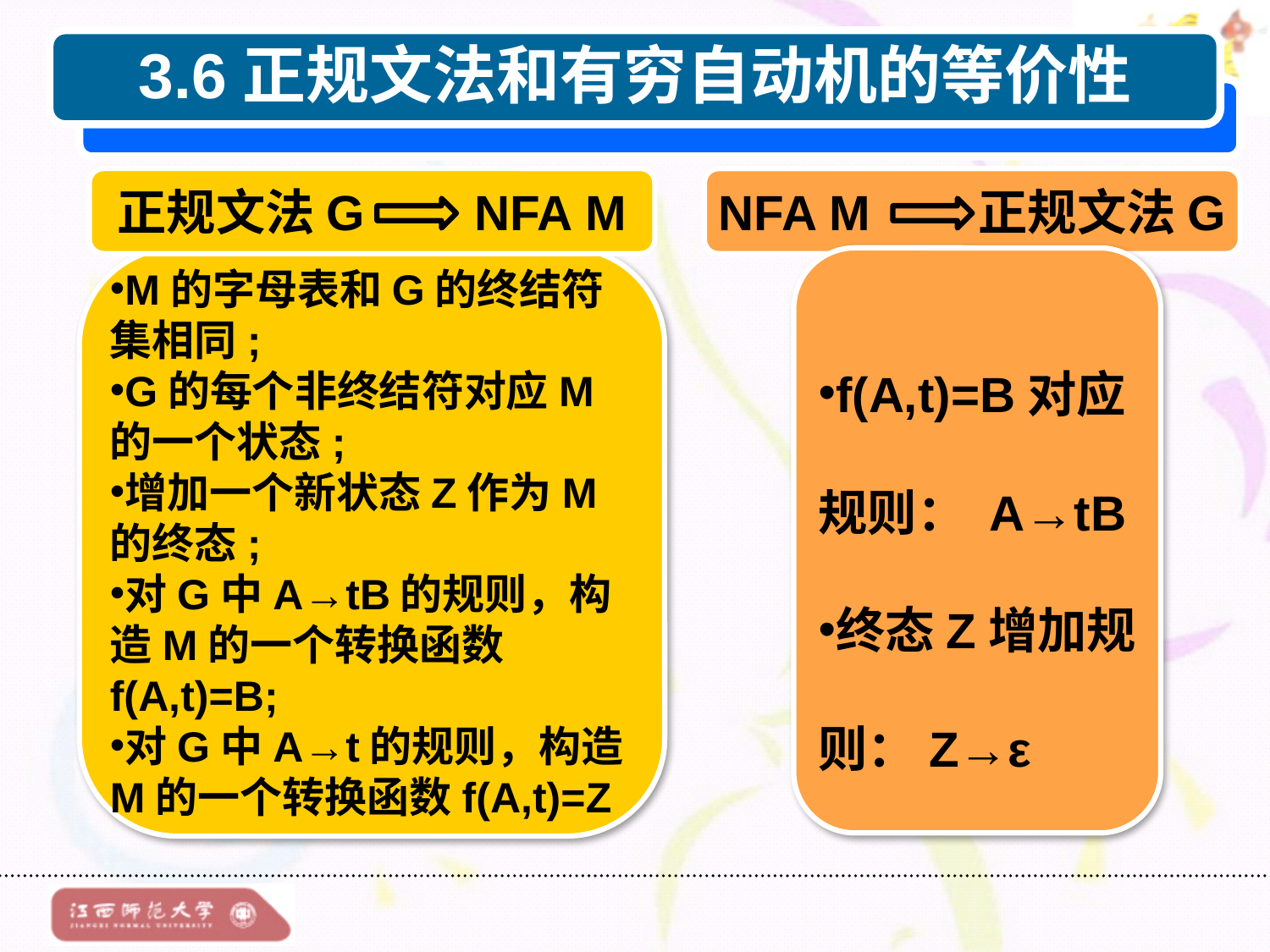

3.6正规文法和有穷自动机的等价性

NFA M       正规文法G

正规文法G        NFA M

M的字母表和G的终结符集相同;
G的每个非终结符对应M的一个状态;
增加一个新状态Z作为M的终态;
对G中A→tB的规则，构造M的一个转换函数f(A,t)=B;
对G中A→t的规则，构造M的一个转换函数f(A,t)=Z
f(A,t)=B对应规则： A→tB
终态Z增加规则：Z→ε